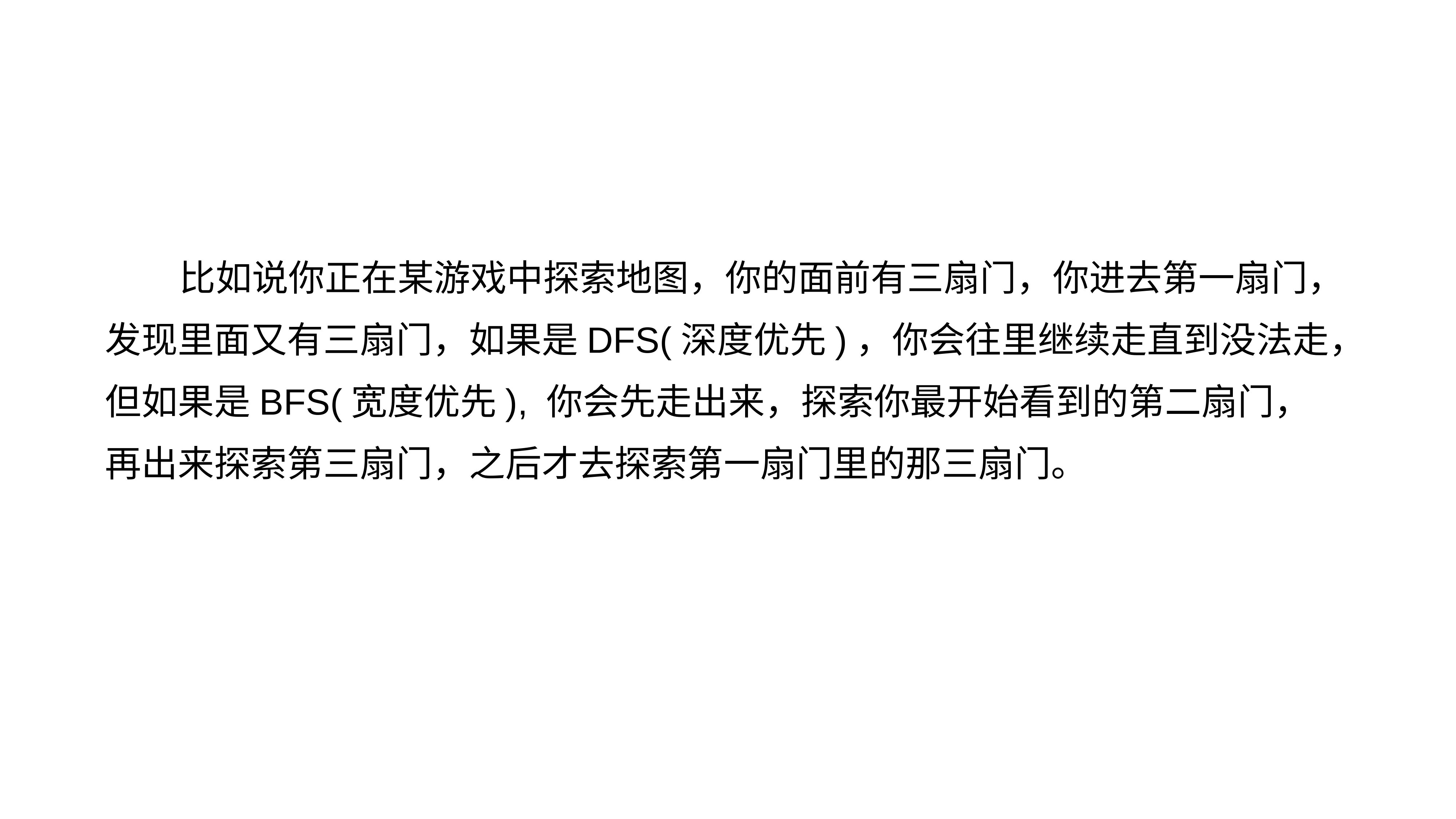

比如说你正在某游戏中探索地图，你的面前有三扇门，你进去第一扇门，
发现里面又有三扇门，如果是DFS(深度优先)，你会往里继续走直到没法走，
但如果是BFS(宽度优先), 你会先走出来，探索你最开始看到的第二扇门，
再出来探索第三扇门，之后才去探索第一扇门里的那三扇门。